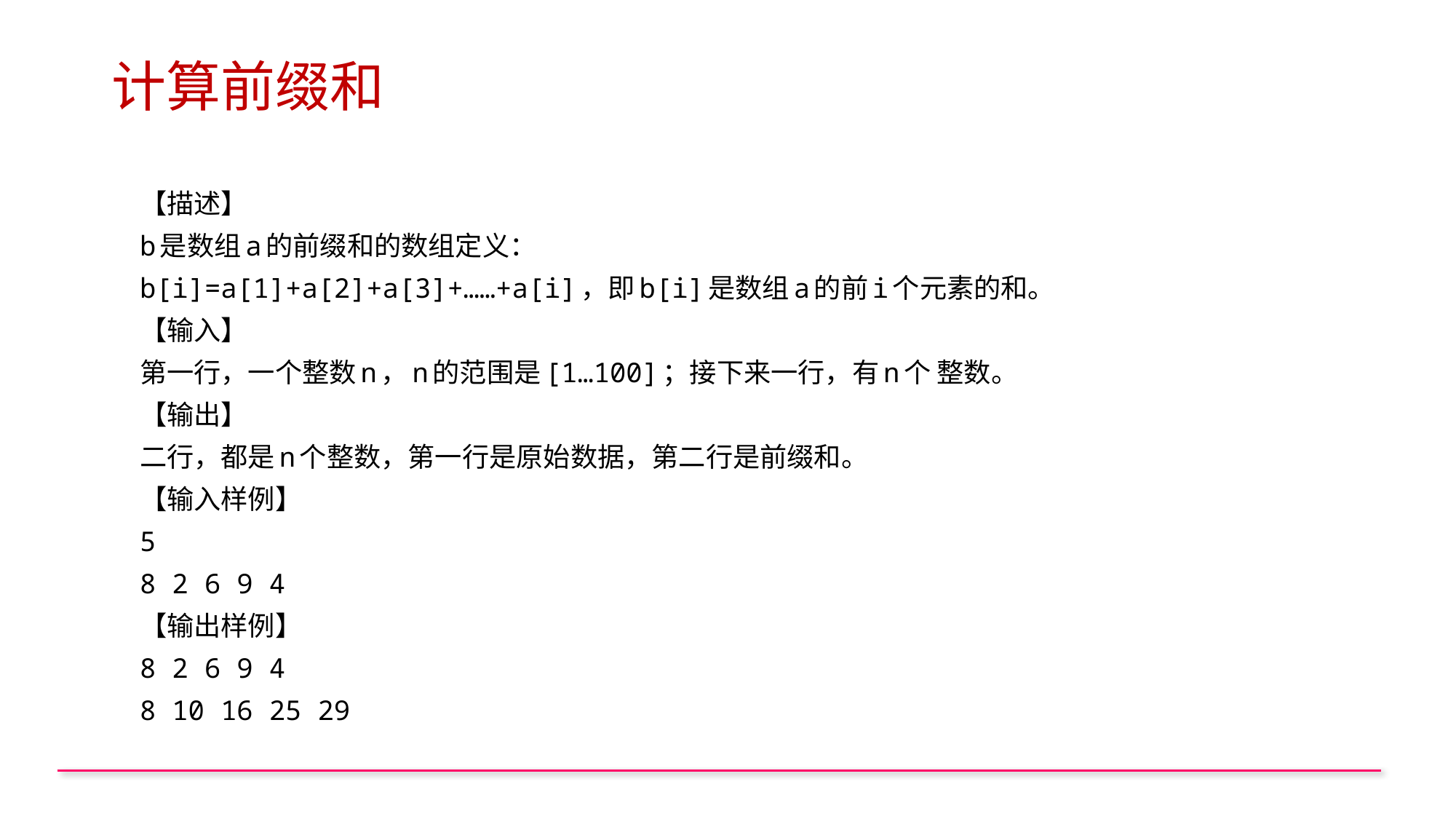

# 计算前缀和
【描述】
b是数组a的前缀和的数组定义：
b[i]=a[1]+a[2]+a[3]+……+a[i]，即b[i]是数组a的前i个元素的和。
【输入】
第一行，一个整数n，n的范围是[1…100]；接下来一行，有n个 整数。
【输出】
二行，都是n个整数，第一行是原始数据，第二行是前缀和。
【输入样例】
5
8 2 6 9 4
【输出样例】
8 2 6 9 4
8 10 16 25 29